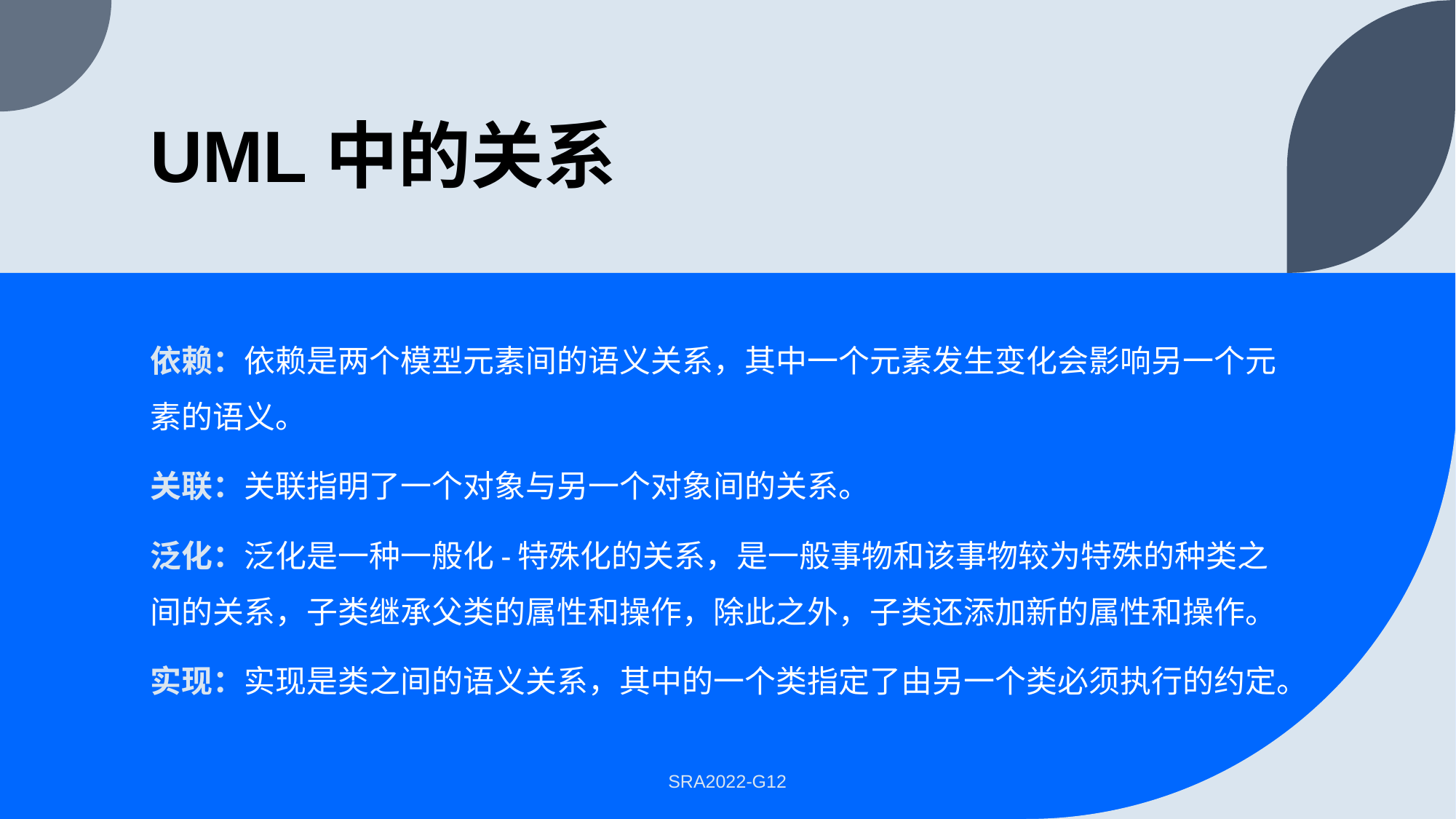

# UML中的关系
依赖：依赖是两个模型元素间的语义关系，其中一个元素发生变化会影响另一个元素的语义。
关联：关联指明了一个对象与另一个对象间的关系。
泛化：泛化是一种一般化-特殊化的关系，是一般事物和该事物较为特殊的种类之间的关系，子类继承父类的属性和操作，除此之外，子类还添加新的属性和操作。
实现：实现是类之间的语义关系，其中的一个类指定了由另一个类必须执行的约定。

SRA2022-G12
13